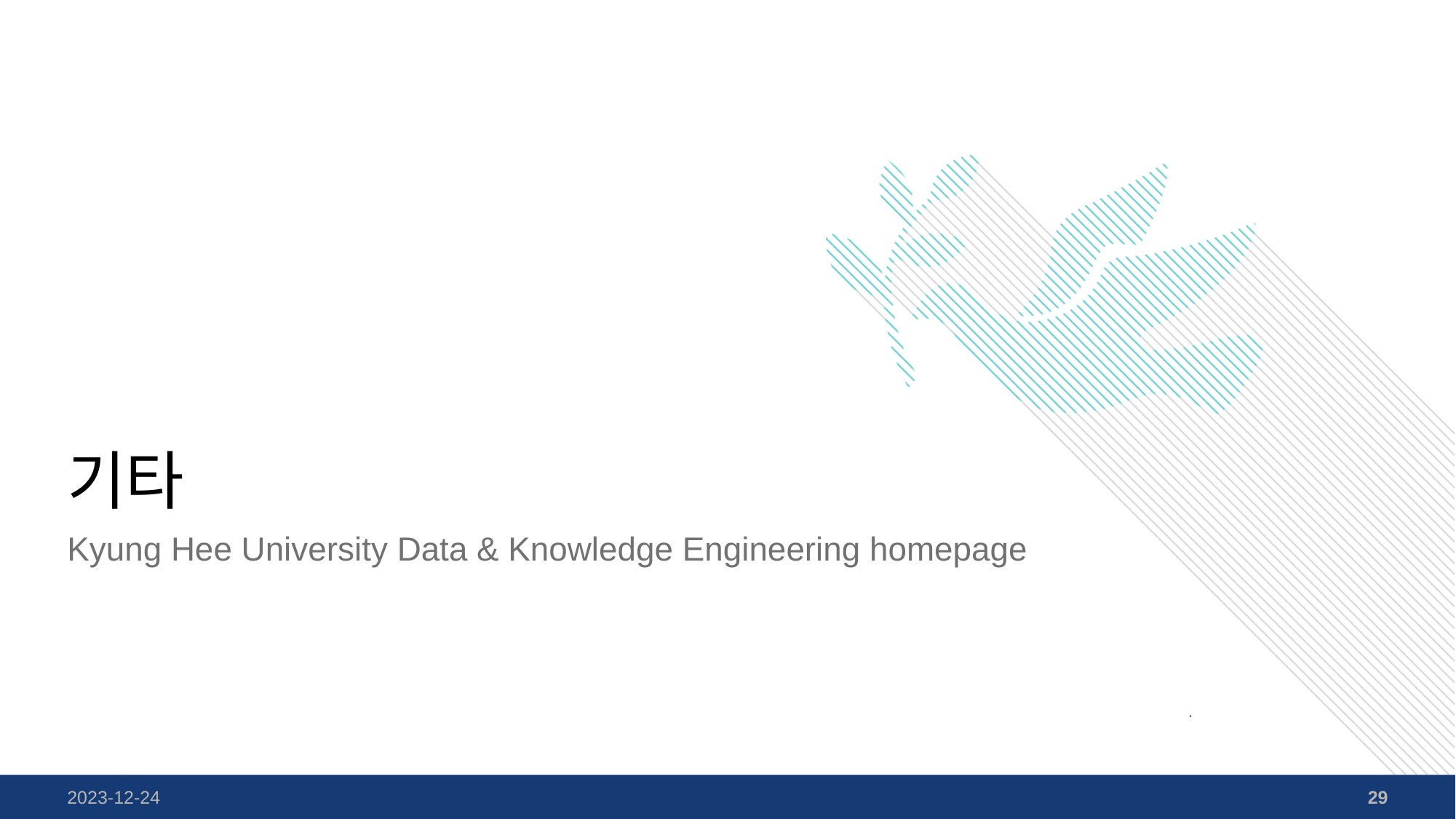

# 기타
Kyung Hee University Data & Knowledge Engineering homepage
2023-12-24
29